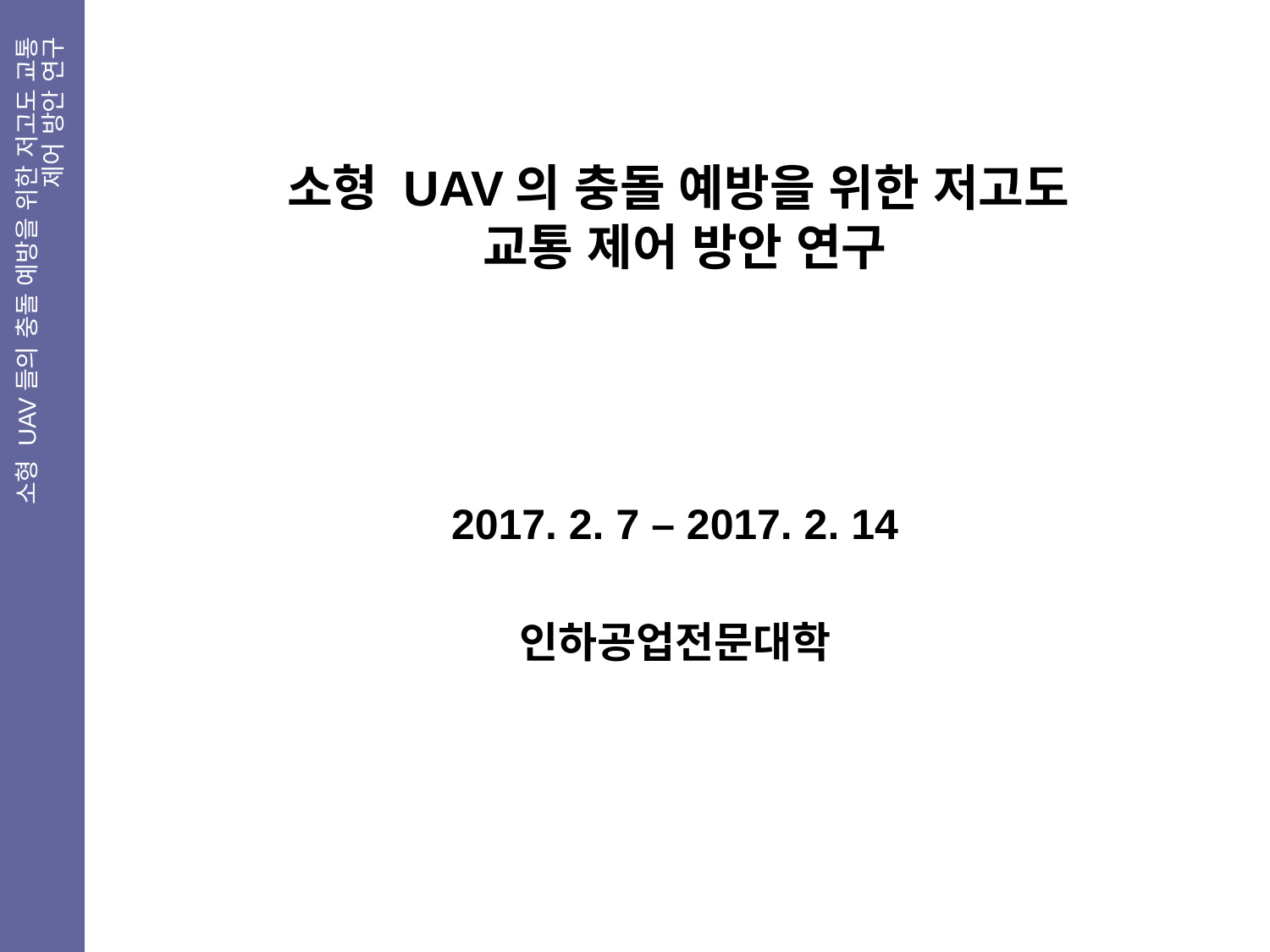

# 소형 UAV의 충돌 예방을 위한 저고도 교통 제어 방안 연구
2017. 2. 7 – 2017. 2. 14

인하공업전문대학